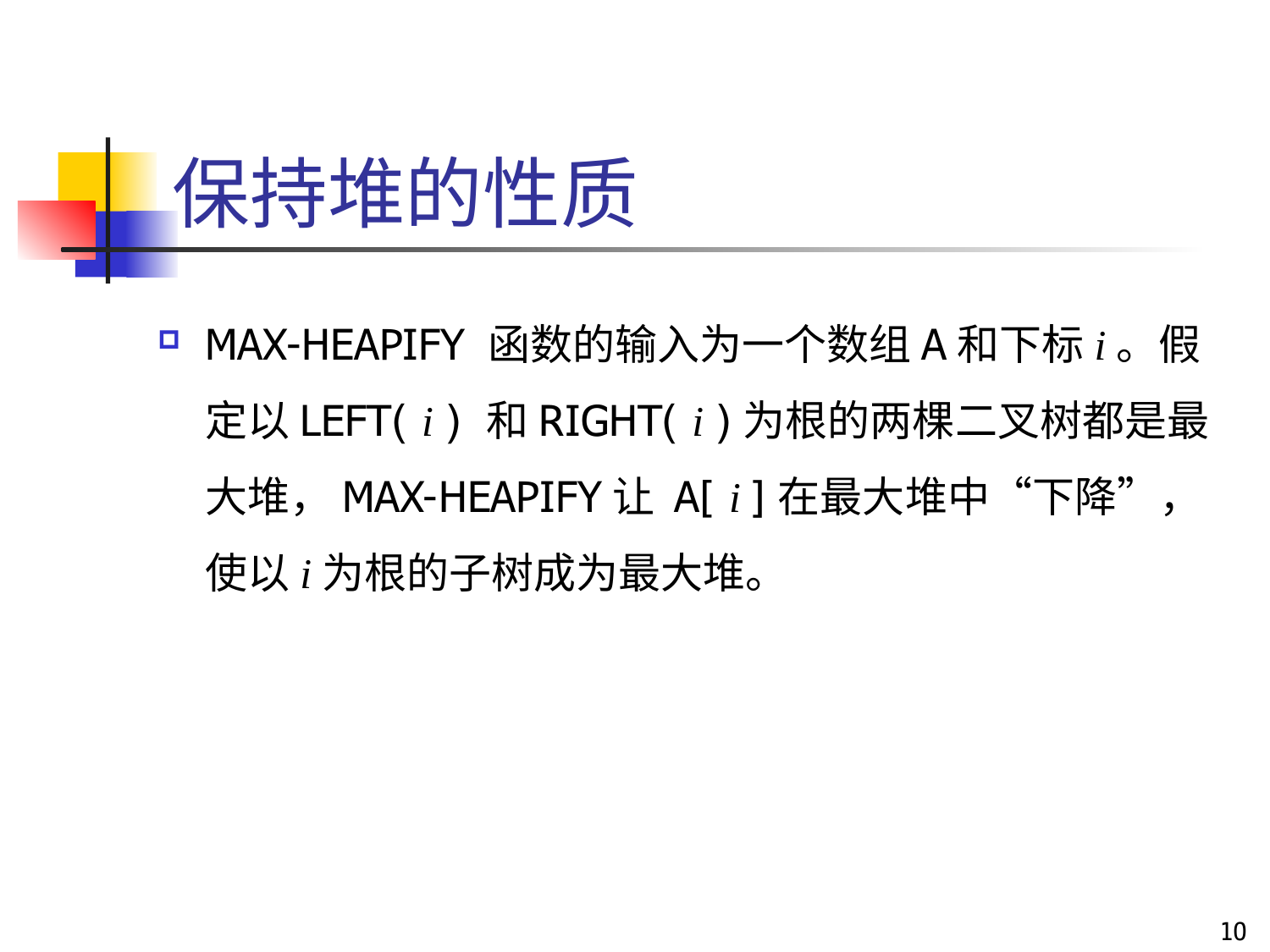

保持堆的性质
MAX-HEAPIFY 函数的输入为一个数组A和下标i。假定以LEFT( i ) 和RIGHT( i )为根的两棵二叉树都是最大堆，MAX-HEAPIFY让 A[ i ]在最大堆中“下降”，使以i为根的子树成为最大堆。

10